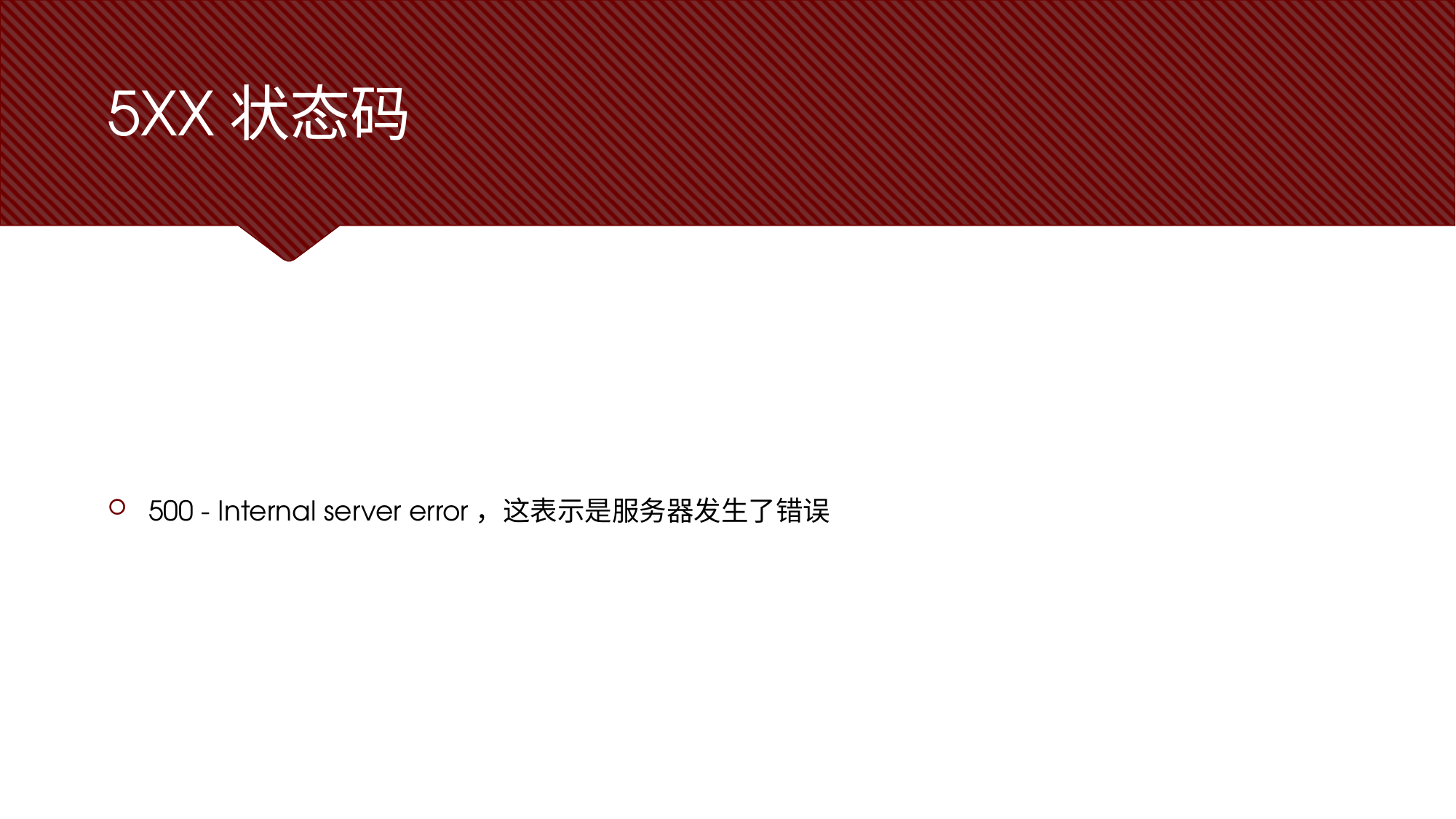

# 5XX状态码
500 - Internal server error，这表示是服务器发生了错误